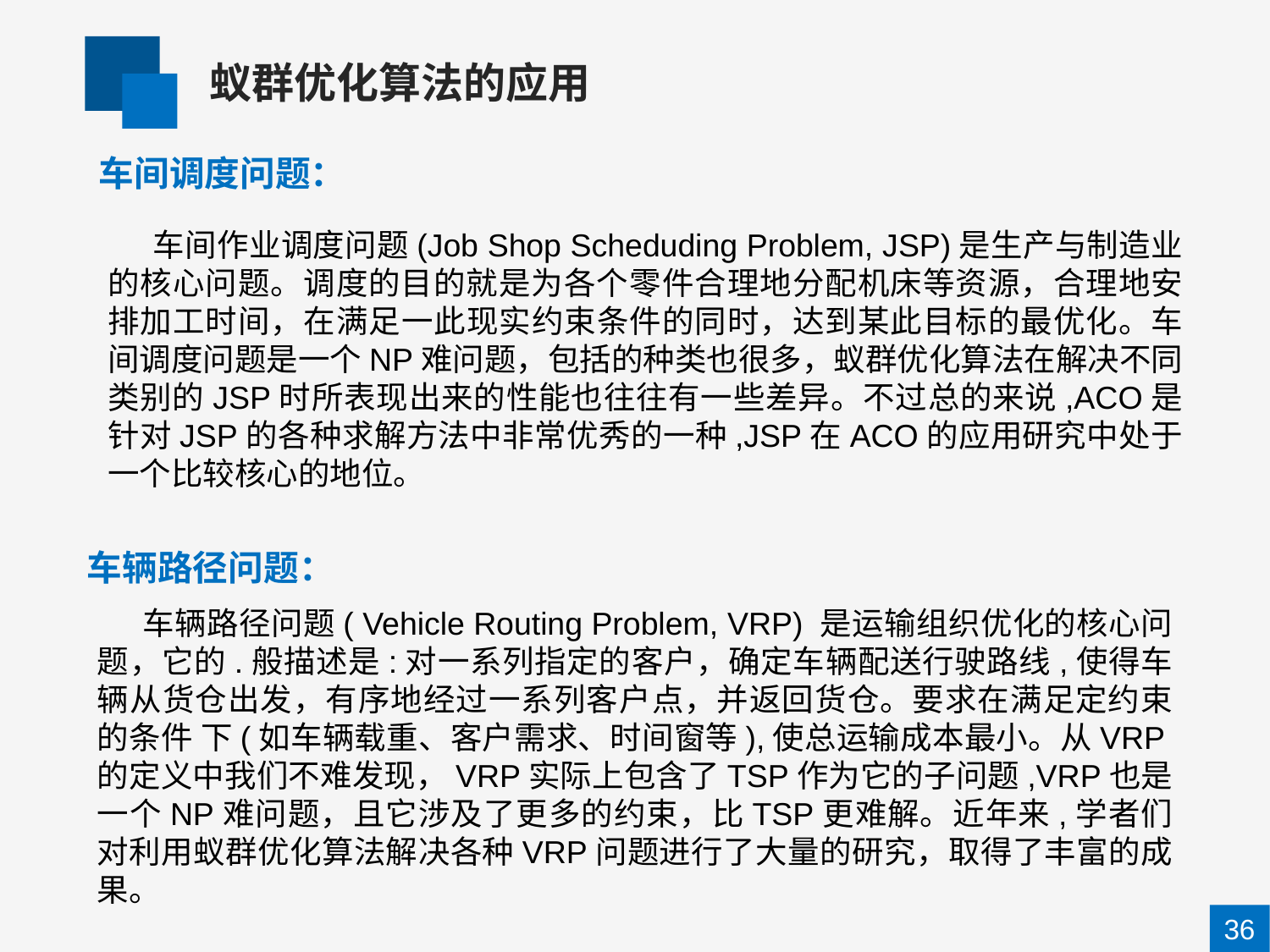

蚁群优化算法的应用
车间调度问题：
     车间作业调度问题(Job Shop Scheduding Problem, JSP)是生产与制造业的核心问题。调度的目的就是为各个零件合理地分配机床等资源，合理地安排加工时间，在满足一此现实约束条件的同时，达到某此目标的最优化。车间调度问题是一个NP难问题，包括的种类也很多，蚁群优化算法在解决不同类别的JSP时所表现出来的性能也往往有一些差异。不过总的来说,ACO是针对JSP的各种求解方法中非常优秀的一种,JSP在ACO的应用研究中处于一个比较核心的地位。
     车辆路径问题：
     车辆路径问题( Vehicle Routing Problem, VRP) 是运输组织优化的核心问题，它的.般描述是:对一系列指定的客户，确定车辆配送行驶路线,使得车辆从货仓出发，有序地经过一系列客户点，并返回货仓。要求在满足定约束的条件 下(如车辆载重、客户需求、时间窗等),使总运输成本最小。从VRP的定义中我们不难发现，VRP实际上包含了TSP作为它的子问题,VRP也是一个NP难问题，且它涉及了更多的约束，比TSP更难解。近年来,学者们对利用蚁群优化算法解决各种VRP问题进行了大量的研究，取得了丰富的成果。
36